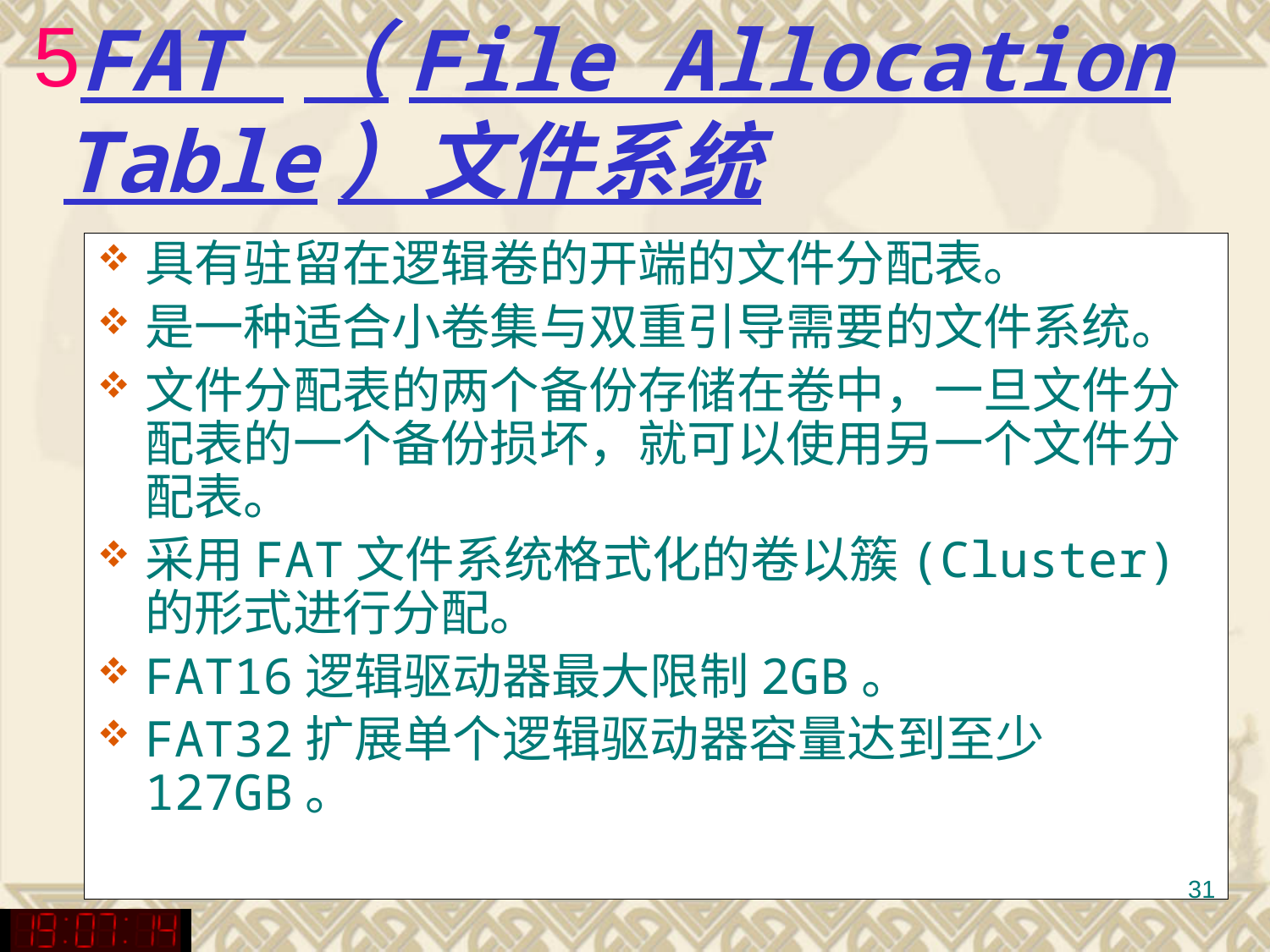

# FAT （File Allocation Table）文件系统
具有驻留在逻辑卷的开端的文件分配表。
是一种适合小卷集与双重引导需要的文件系统。
文件分配表的两个备份存储在卷中，一旦文件分配表的一个备份损坏，就可以使用另一个文件分配表。
采用FAT文件系统格式化的卷以簇(Cluster)的形式进行分配。
FAT16逻辑驱动器最大限制2GB。
FAT32扩展单个逻辑驱动器容量达到至少127GB。
31